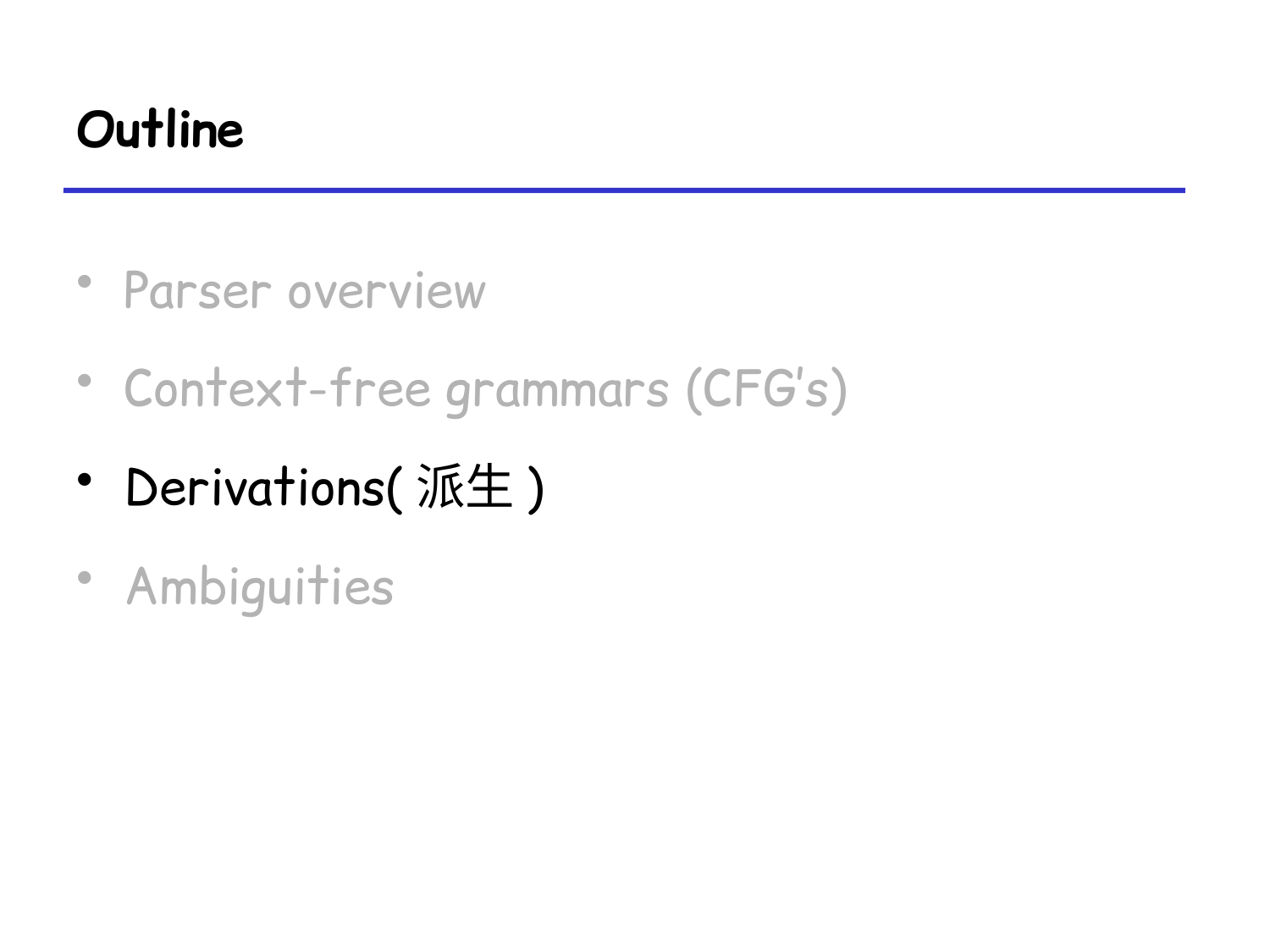

# Outline
Parser overview
Context-free grammars (CFG’s)
Derivations(派生)
Ambiguities
28